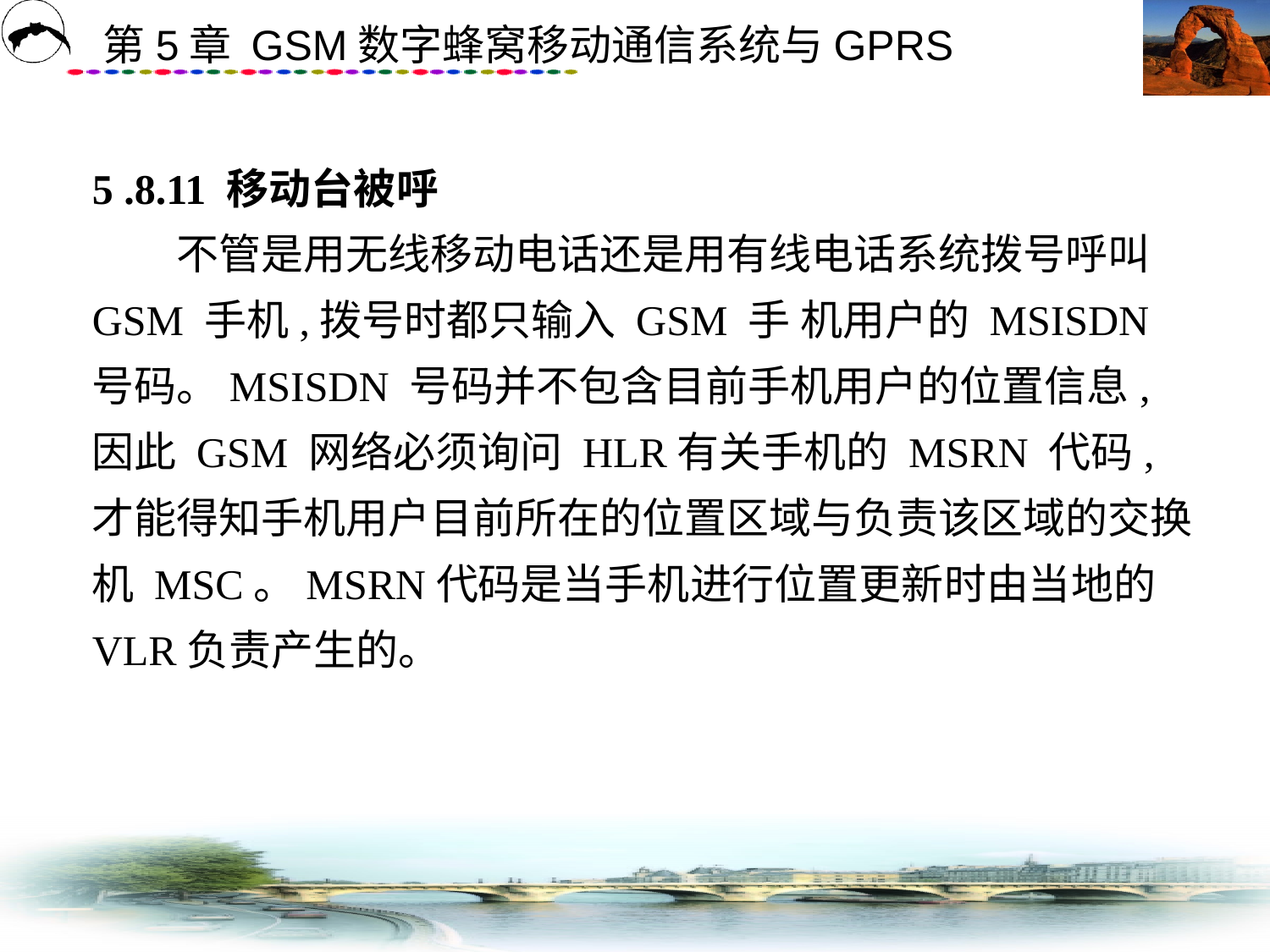

# 5 .8.11 移动台被呼 　　不管是用无线移动电话还是用有线电话系统拨号呼叫 GSM 手机,拨号时都只输入 GSM 手 机用户的 MSISDN 号码。MSISDN 号码并不包含目前手机用户的位置信息,因此 GSM 网络必须询问 HLR有关手机的 MSRN 代码,才能得知手机用户目前所在的位置区域与负责该区域的交换 机 MSC。MSRN代码是当手机进行位置更新时由当地的 VLR负责产生的。